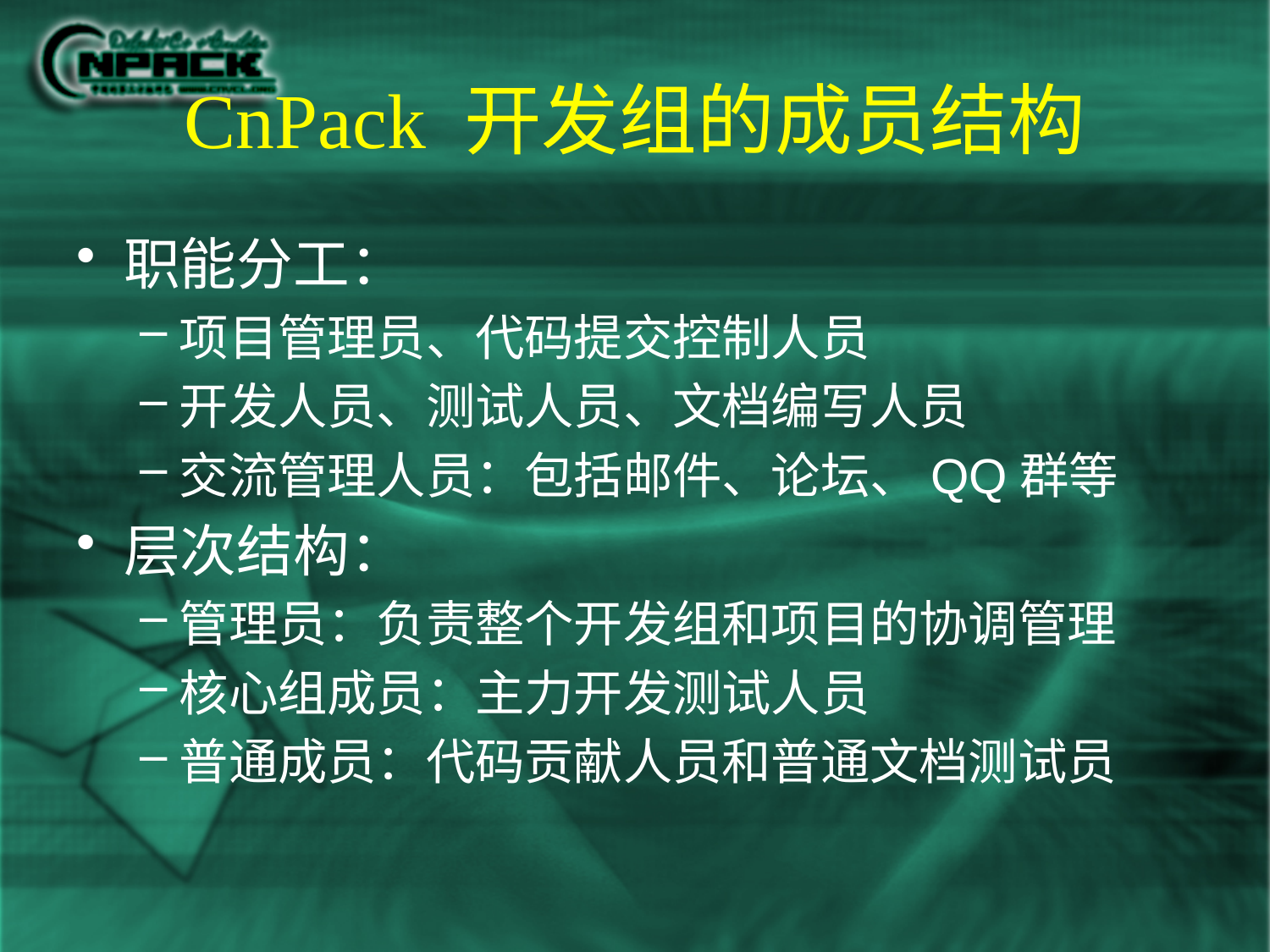

# CnPack 开发组的成员结构
职能分工：
项目管理员、代码提交控制人员
开发人员、测试人员、文档编写人员
交流管理人员：包括邮件、论坛、QQ群等
层次结构：
管理员：负责整个开发组和项目的协调管理
核心组成员：主力开发测试人员
普通成员：代码贡献人员和普通文档测试员